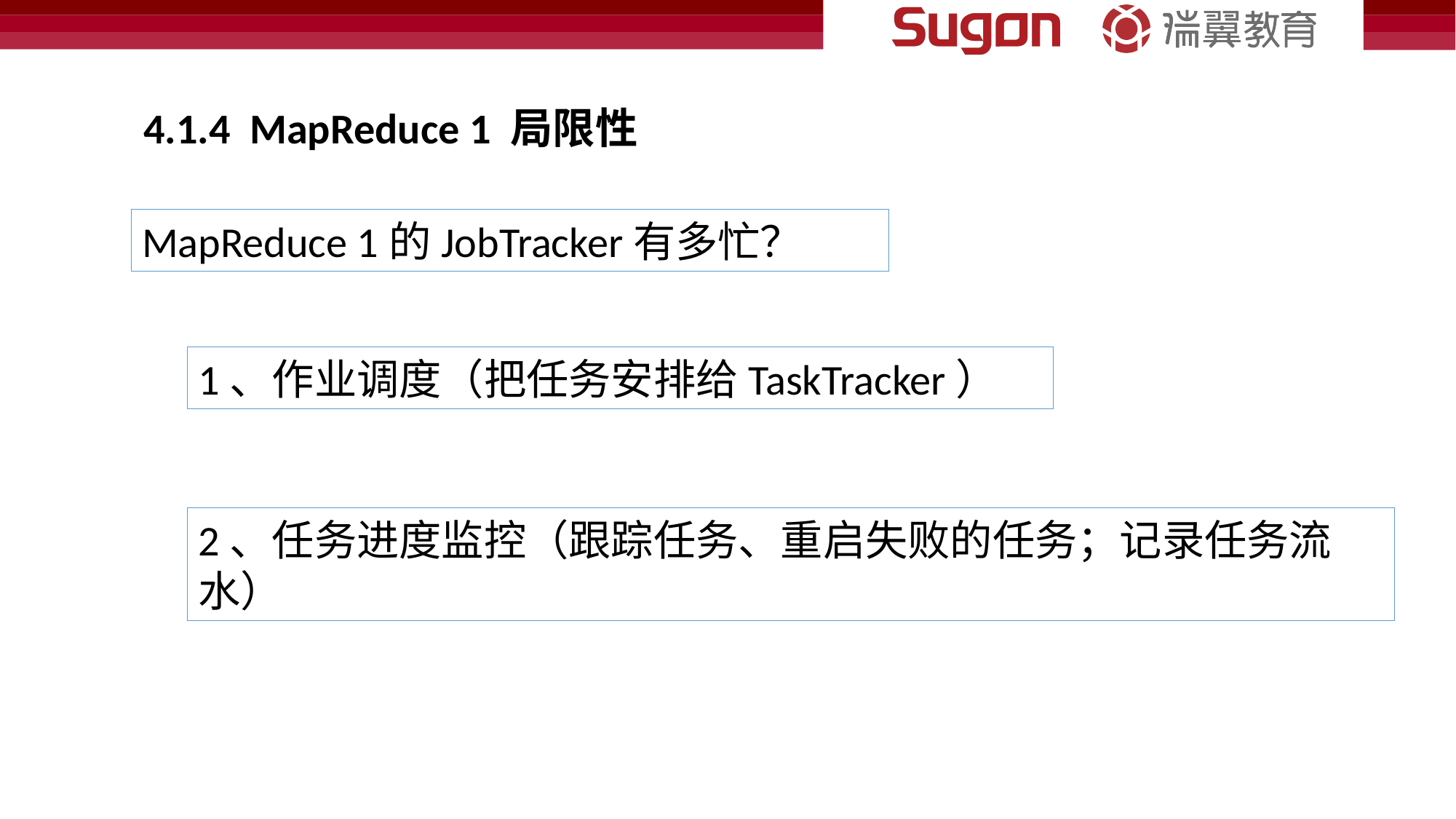

4.1.4  MapReduce 1 局限性
MapReduce 1的JobTracker有多忙？
1、作业调度（把任务安排给TaskTracker）
2、任务进度监控（跟踪任务、重启失败的任务；记录任务流水）